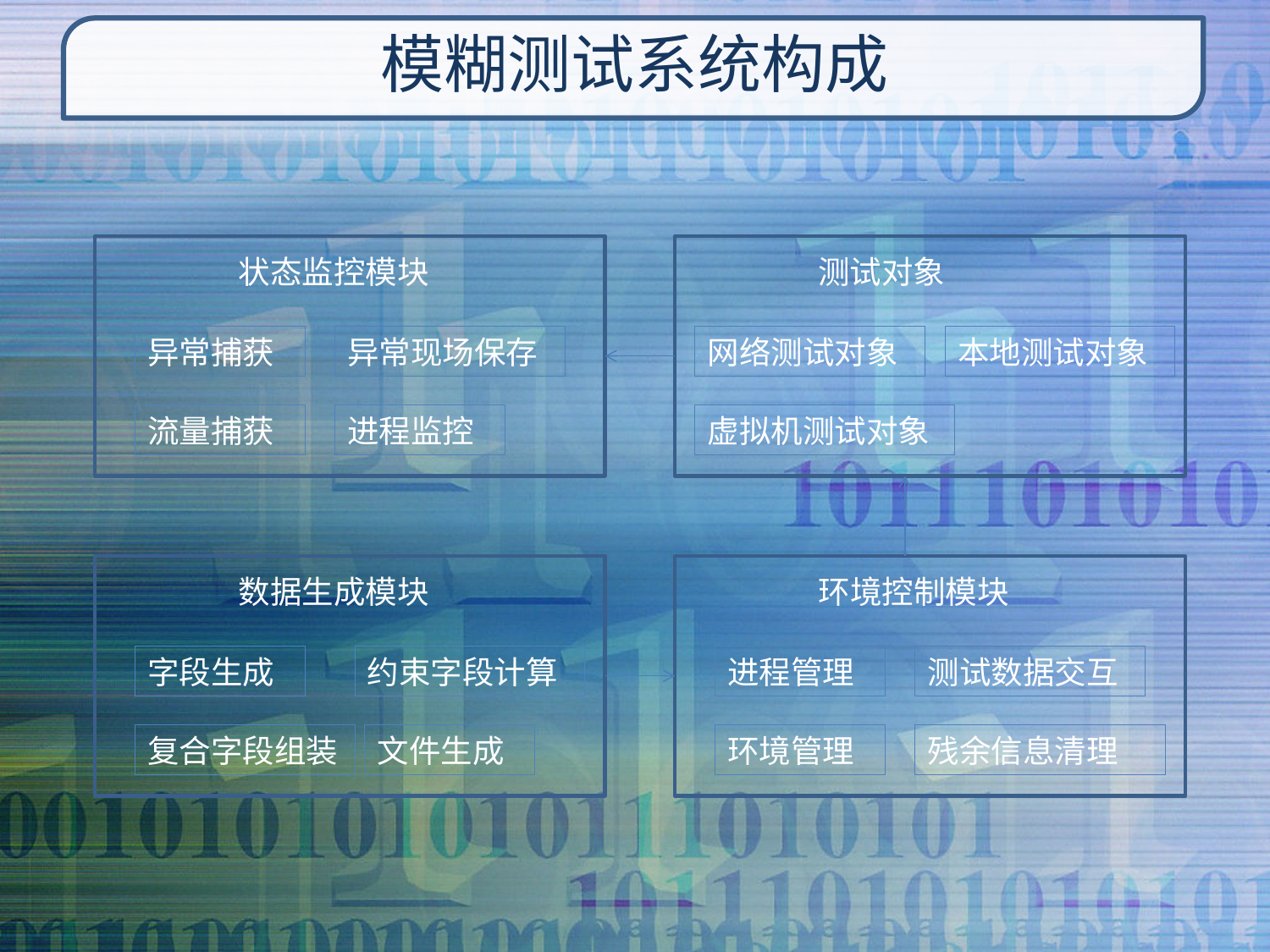

# 模糊测试系统构成

状态监控模块
测试对象
异常捕获
异常现场保存
网络测试对象
本地测试对象
流量捕获
进程监控
虚拟机测试对象

数据生成模块
环境控制模块
字段生成
约束字段计算
进程管理
测试数据交互
复合字段组装
文件生成
环境管理
残余信息清理